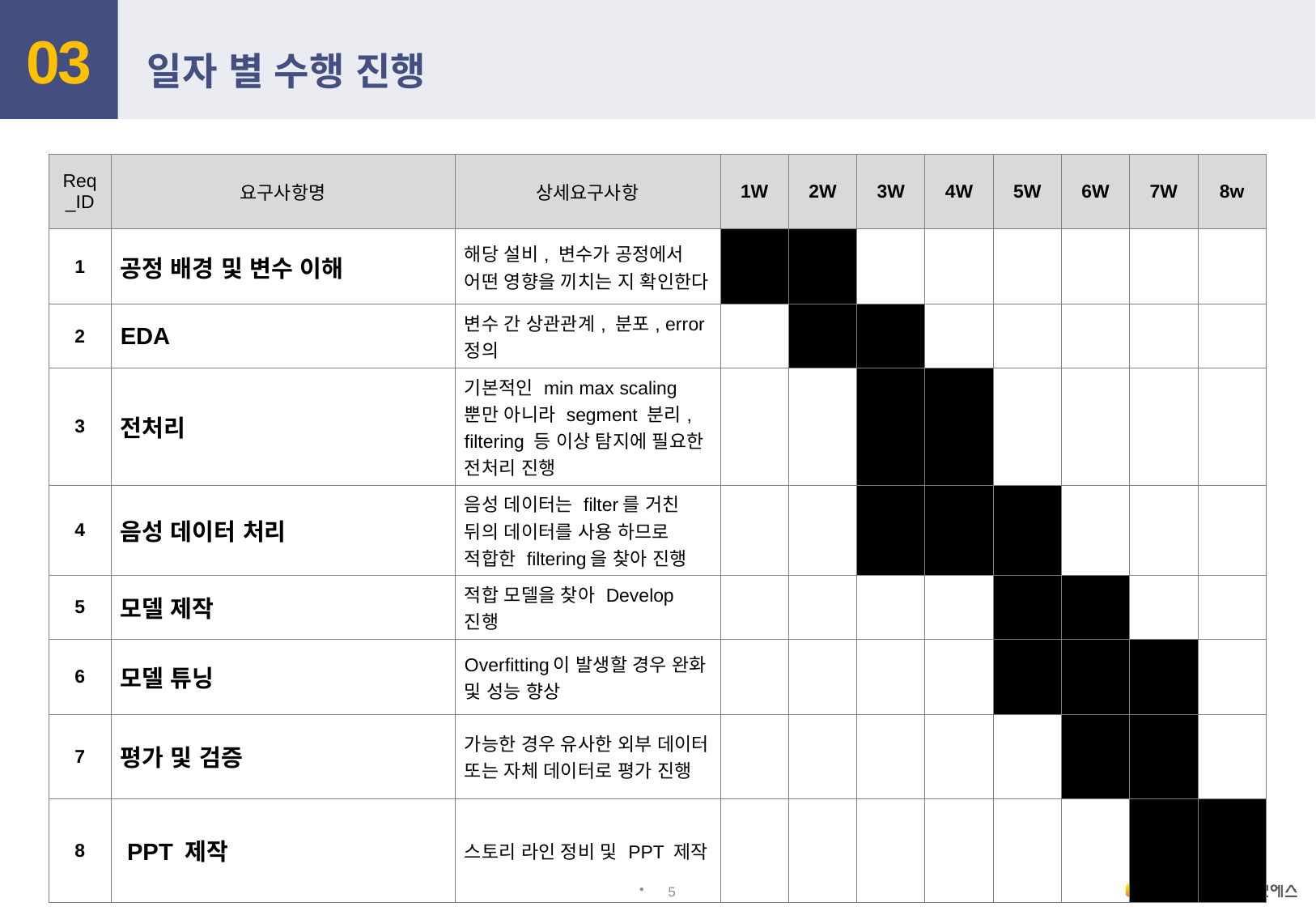

03
# 일자 별 수행 진행
| Req\_ID | 요구사항명 | 상세요구사항 | 1W | 2W | 3W | 4W | 5W | 6W | 7W | 8w |
| --- | --- | --- | --- | --- | --- | --- | --- | --- | --- | --- |
| 1 | 공정 배경 및 변수 이해 | 해당 설비, 변수가 공정에서 어떤 영향을 끼치는 지 확인한다 |  |  |  |  |  |  |  |  |
| 2 | EDA | 변수 간 상관관계, 분포, error 정의 |  |  |  |  |  |  |  |  |
| 3 | 전처리 | 기본적인 min max scaling 뿐만 아니라 segment 분리, filtering 등 이상 탐지에 필요한 전처리 진행 |  |  |  |  |  |  |  |  |
| 4 | 음성 데이터 처리 | 음성 데이터는 filter를 거친 뒤의 데이터를 사용 하므로 적합한 filtering을 찾아 진행 |  |  |  |  |  |  |  |  |
| 5 | 모델 제작 | 적합 모델을 찾아 Develop 진행 |  |  |  |  |  |  |  |  |
| 6 | 모델 튜닝 | Overfitting이 발생할 경우 완화 및 성능 향상 |  |  |  |  |  |  |  |  |
| 7 | 평가 및 검증 | 가능한 경우 유사한 외부 데이터 또는 자체 데이터로 평가 진행 |  |  |  |  |  |  |  |  |
| 8 | PPT 제작 | 스토리 라인 정비 및 PPT 제작 |  |  |  |  |  |  |  |  |
5